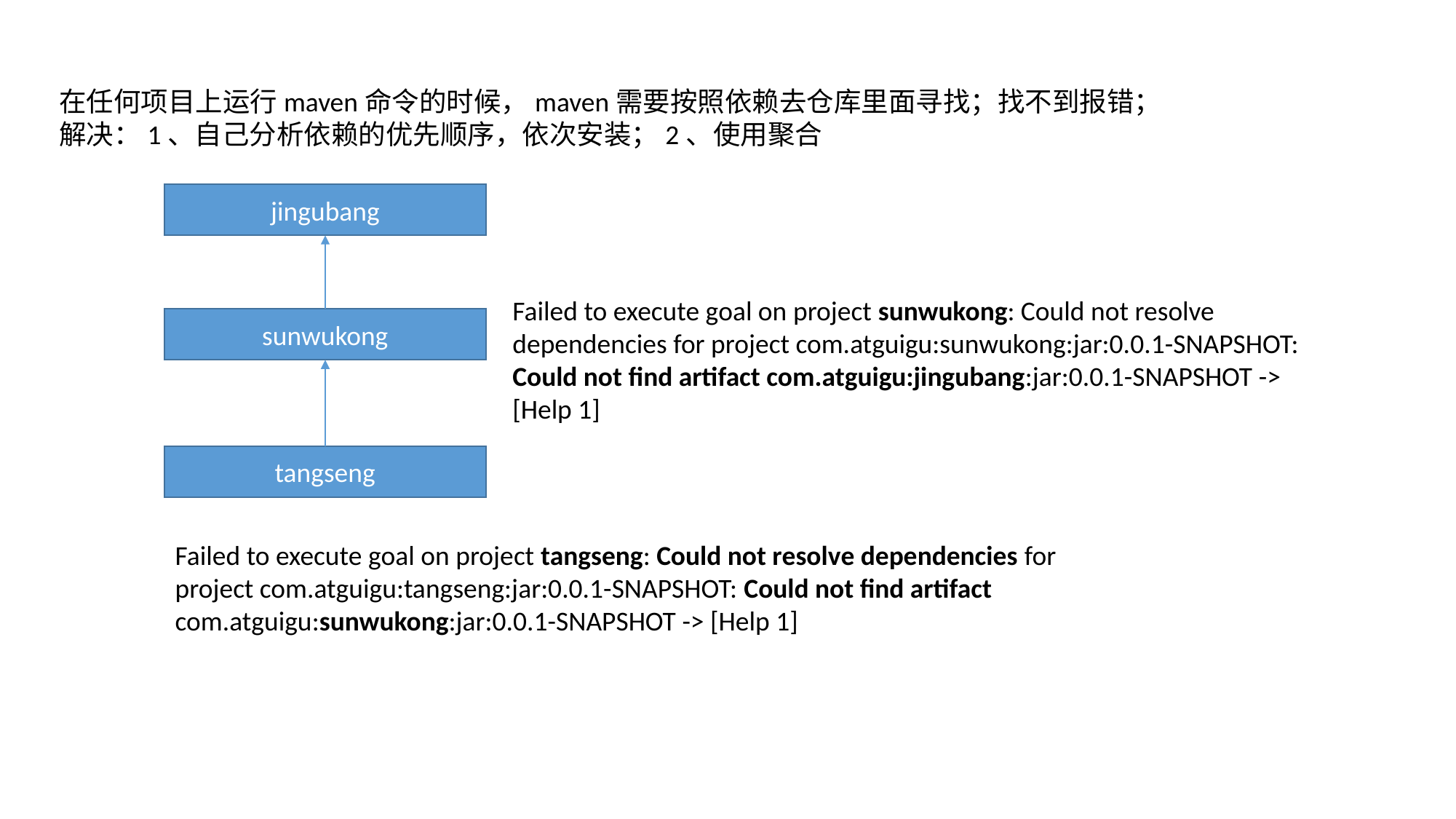

在任何项目上运行maven命令的时候，maven需要按照依赖去仓库里面寻找；找不到报错；
解决：1、自己分析依赖的优先顺序，依次安装；2、使用聚合
jingubang
Failed to execute goal on project sunwukong: Could not resolve dependencies for project com.atguigu:sunwukong:jar:0.0.1-SNAPSHOT: Could not find artifact com.atguigu:jingubang:jar:0.0.1-SNAPSHOT -> [Help 1]
sunwukong
tangseng
Failed to execute goal on project tangseng: Could not resolve dependencies for project com.atguigu:tangseng:jar:0.0.1-SNAPSHOT: Could not find artifact com.atguigu:sunwukong:jar:0.0.1-SNAPSHOT -> [Help 1]